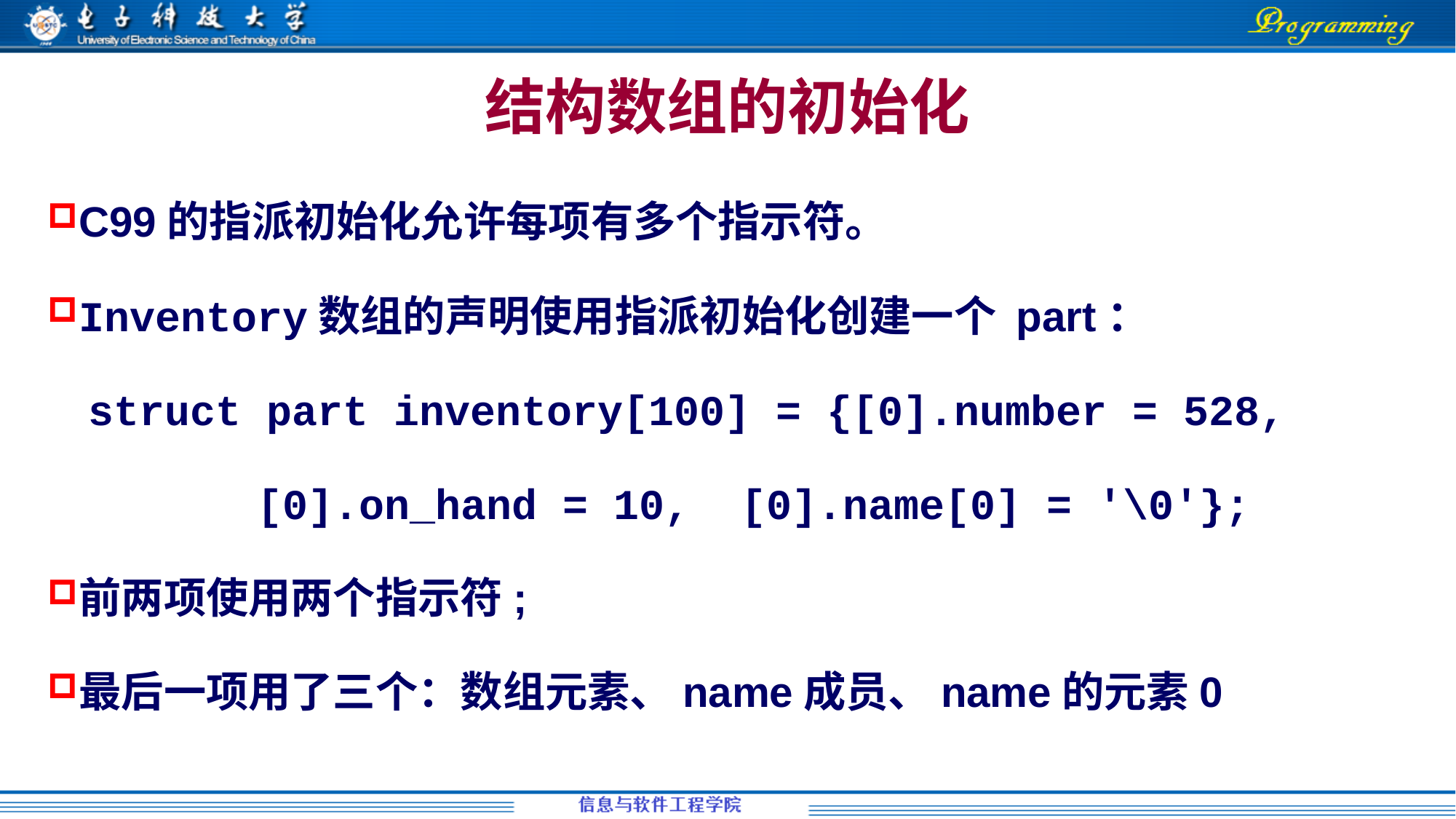

结构数组的初始化
C99的指派初始化允许每项有多个指示符。
Inventory数组的声明使用指派初始化创建一个 part：
struct part inventory[100] = {[0].number = 528,
    	 [0].on_hand = 10,  [0].name[0] = '\0'};
前两项使用两个指示符;
最后一项用了三个：数组元素、name成员、name的元素0